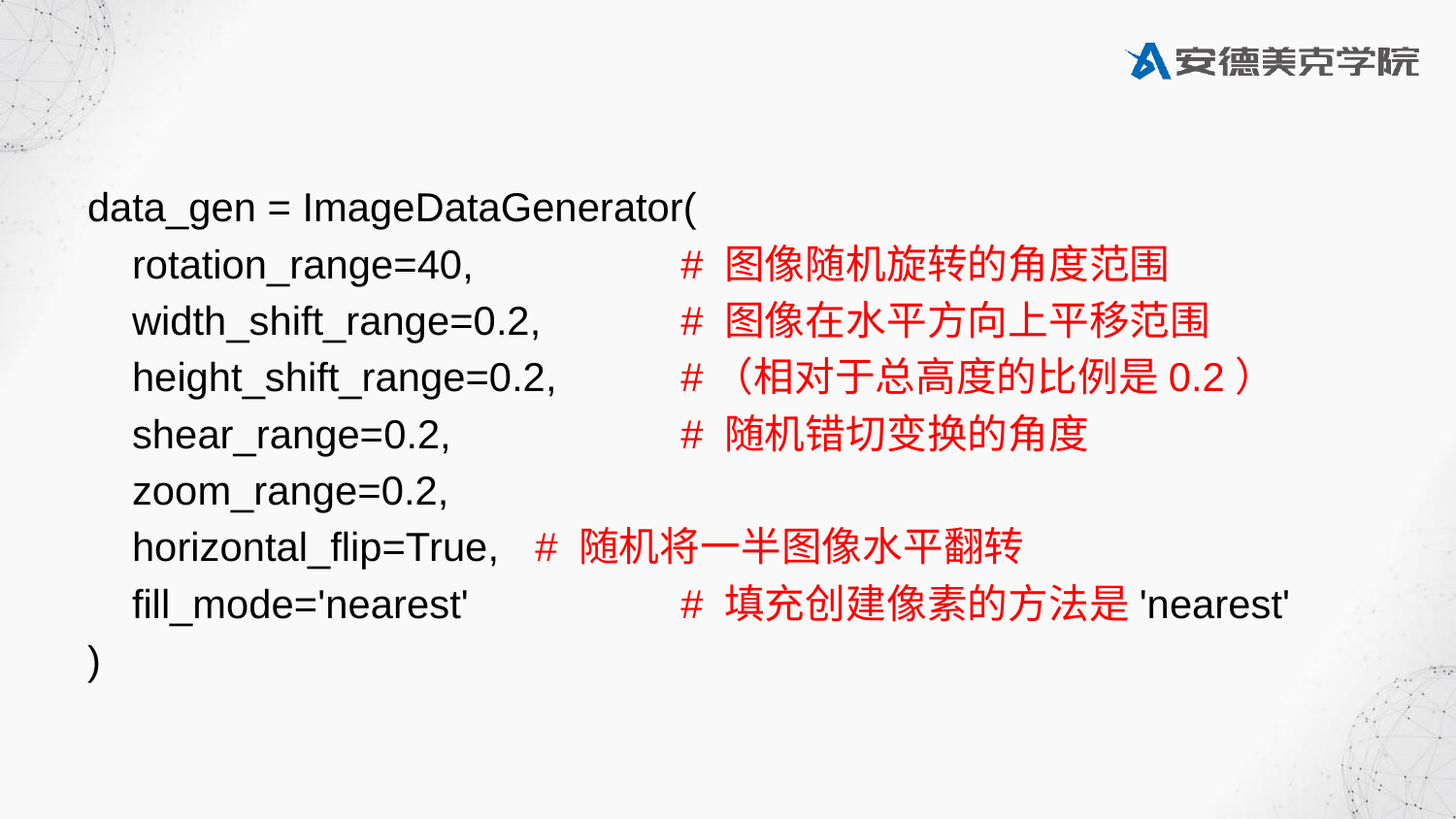

#
data_gen = ImageDataGenerator(
    rotation_range=40,            	 # 图像随机旋转的角度范围
    width_shift_range=0.2,	 # 图像在水平方向上平移范围
    height_shift_range=0.2,	 #（相对于总高度的比例是0.2）
    shear_range=0.2,		 # 随机错切变换的角度
    zoom_range=0.2,
    horizontal_flip=True,	 # 随机将一半图像水平翻转
    fill_mode='nearest'		 # 填充创建像素的方法是'nearest'
)